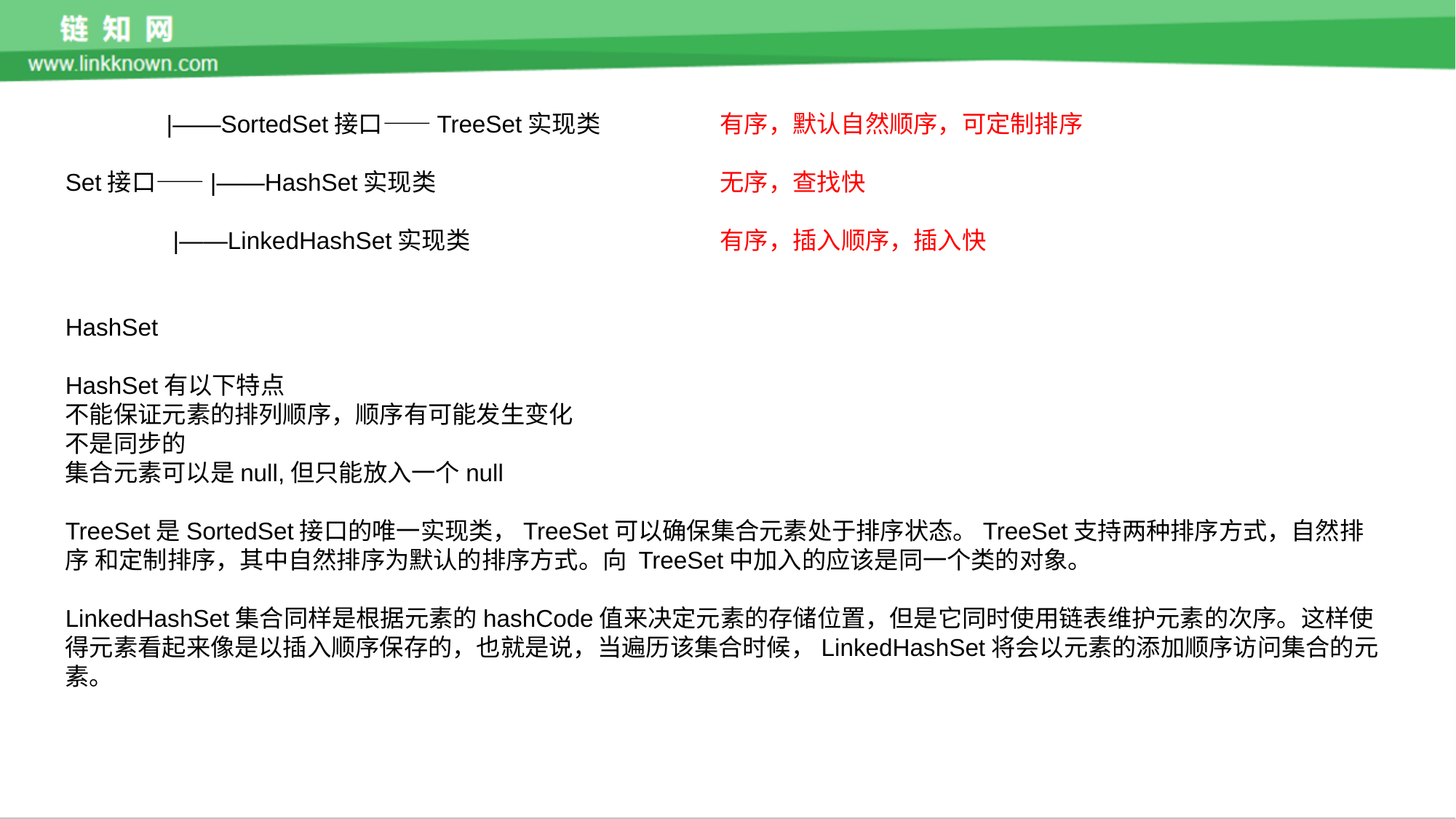

|——SortedSet接口——TreeSet实现类		有序，默认自然顺序，可定制排序

Set接口——|——HashSet实现类            			无序，查找快

                |——LinkedHashSet实现类			有序，插入顺序，插入快

HashSet

HashSet有以下特点
不能保证元素的排列顺序，顺序有可能发生变化
不是同步的
集合元素可以是null,但只能放入一个null

TreeSet是SortedSet接口的唯一实现类，TreeSet可以确保集合元素处于排序状态。TreeSet支持两种排序方式，自然排序 和定制排序，其中自然排序为默认的排序方式。向 TreeSet中加入的应该是同一个类的对象。

LinkedHashSet集合同样是根据元素的hashCode值来决定元素的存储位置，但是它同时使用链表维护元素的次序。这样使得元素看起来像是以插入顺序保存的，也就是说，当遍历该集合时候，LinkedHashSet将会以元素的添加顺序访问集合的元素。